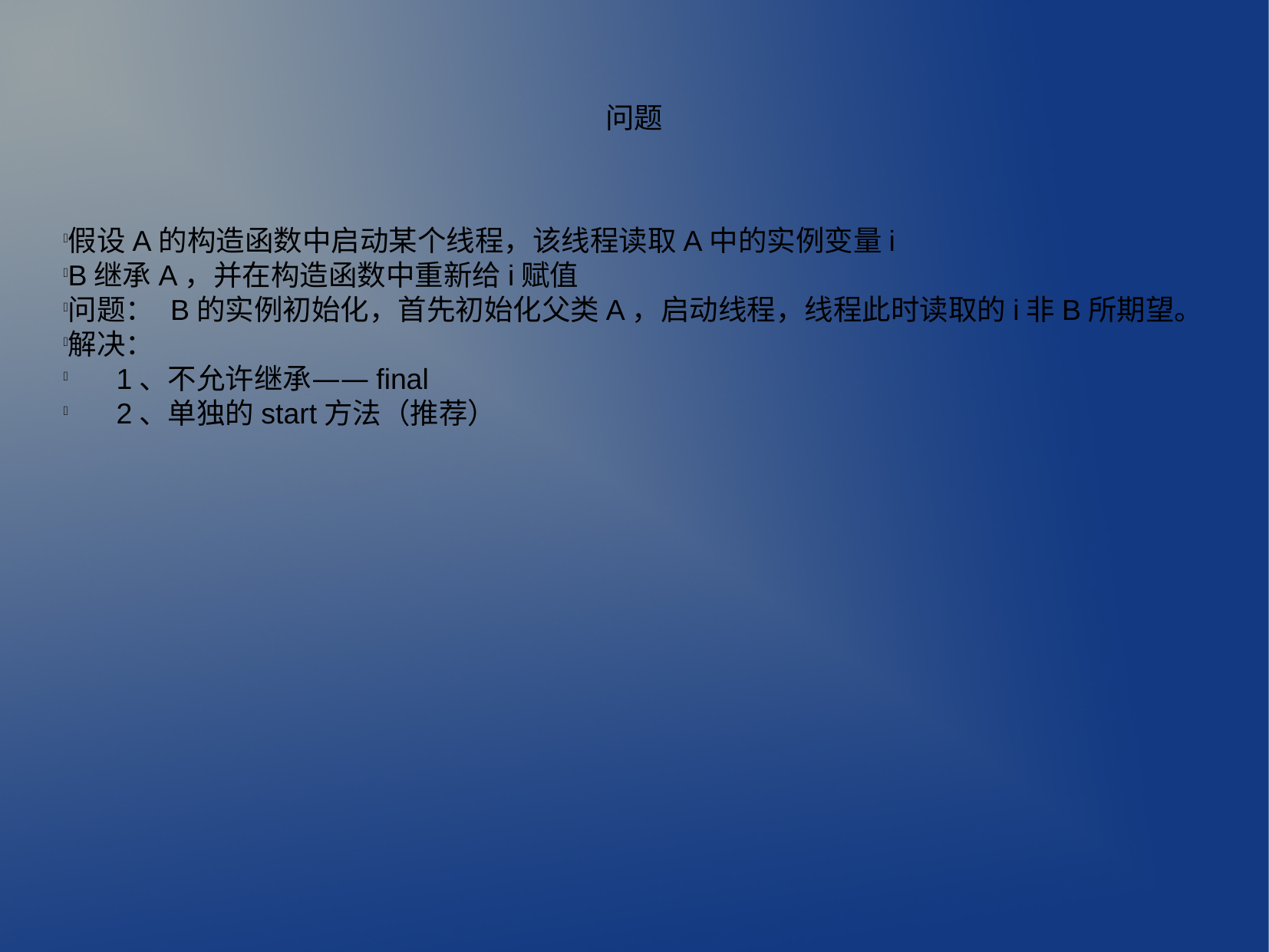

问题
假设A的构造函数中启动某个线程，该线程读取A中的实例变量i
B继承A，并在构造函数中重新给i赋值
问题： B的实例初始化，首先初始化父类A，启动线程，线程此时读取的i非B所期望。
解决：
      1、不允许继承——final
      2、单独的start方法（推荐）